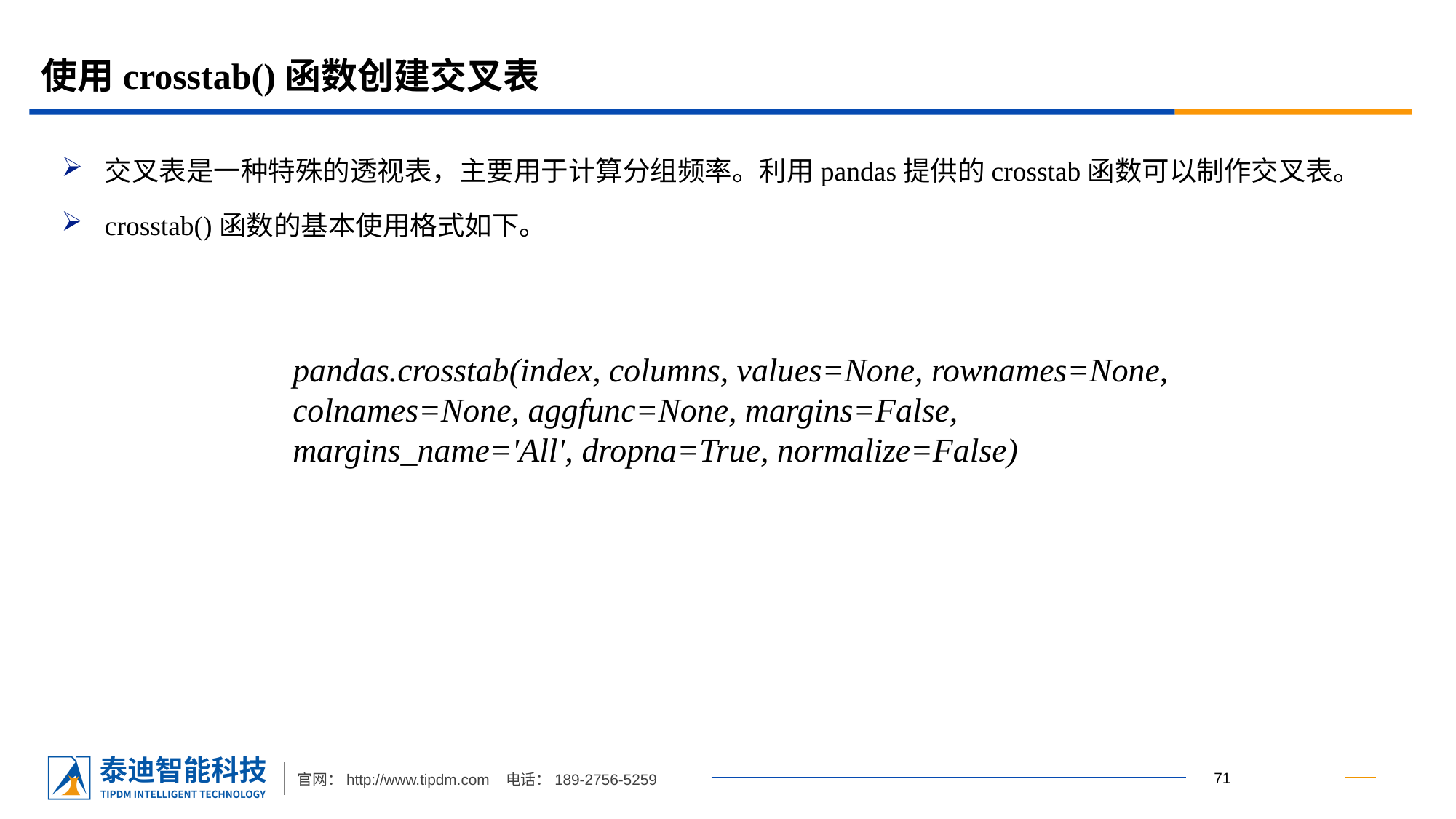

# 使用crosstab()函数创建交叉表
交叉表是一种特殊的透视表，主要用于计算分组频率。利用pandas提供的crosstab函数可以制作交叉表。
crosstab()函数的基本使用格式如下。

pandas.crosstab(index, columns, values=None, rownames=None, colnames=None, aggfunc=None, margins=False, margins_name='All', dropna=True, normalize=False)